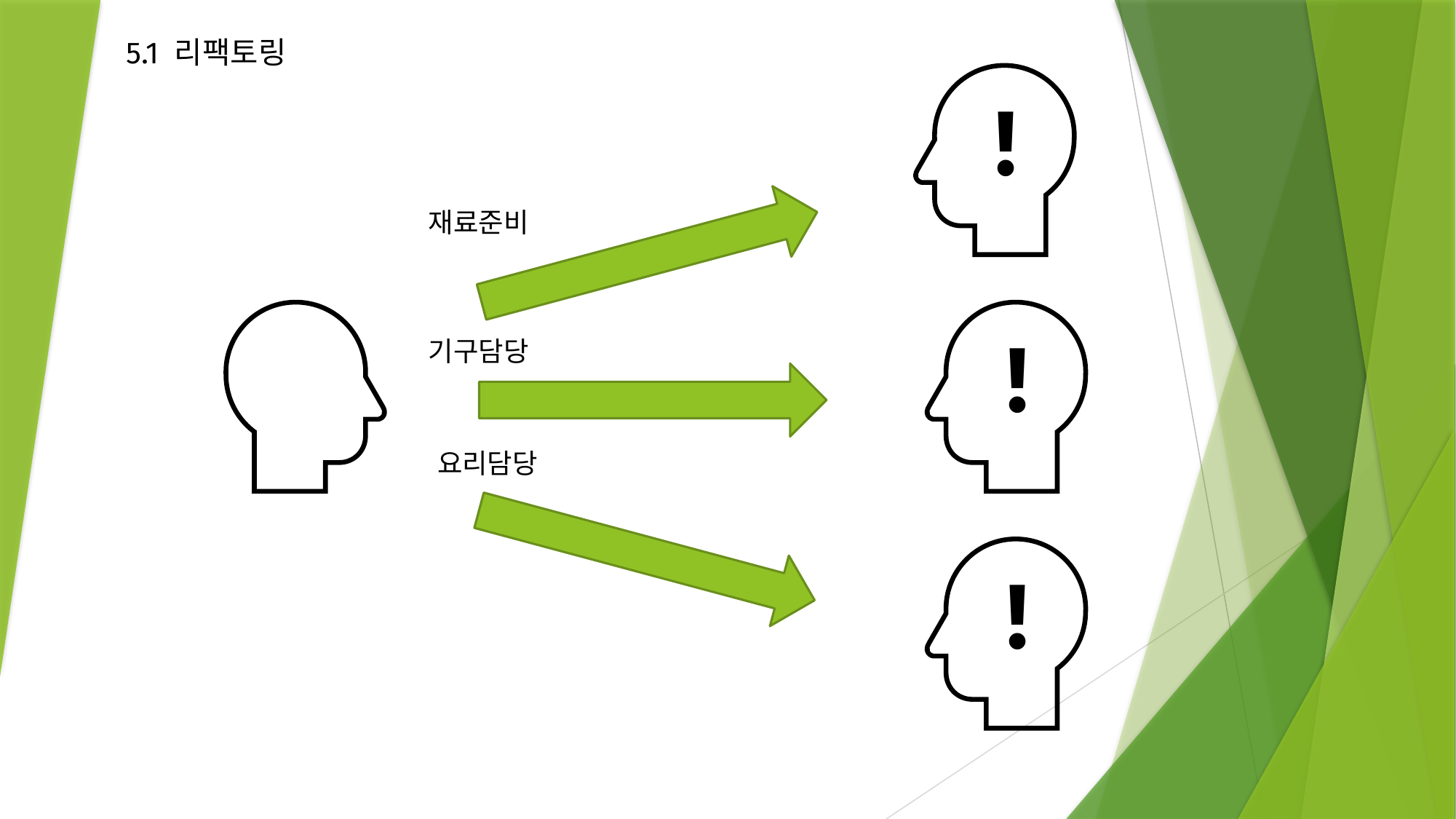

5.1 리팩토링

!
재료준비

!
기구담당

요리담당

!